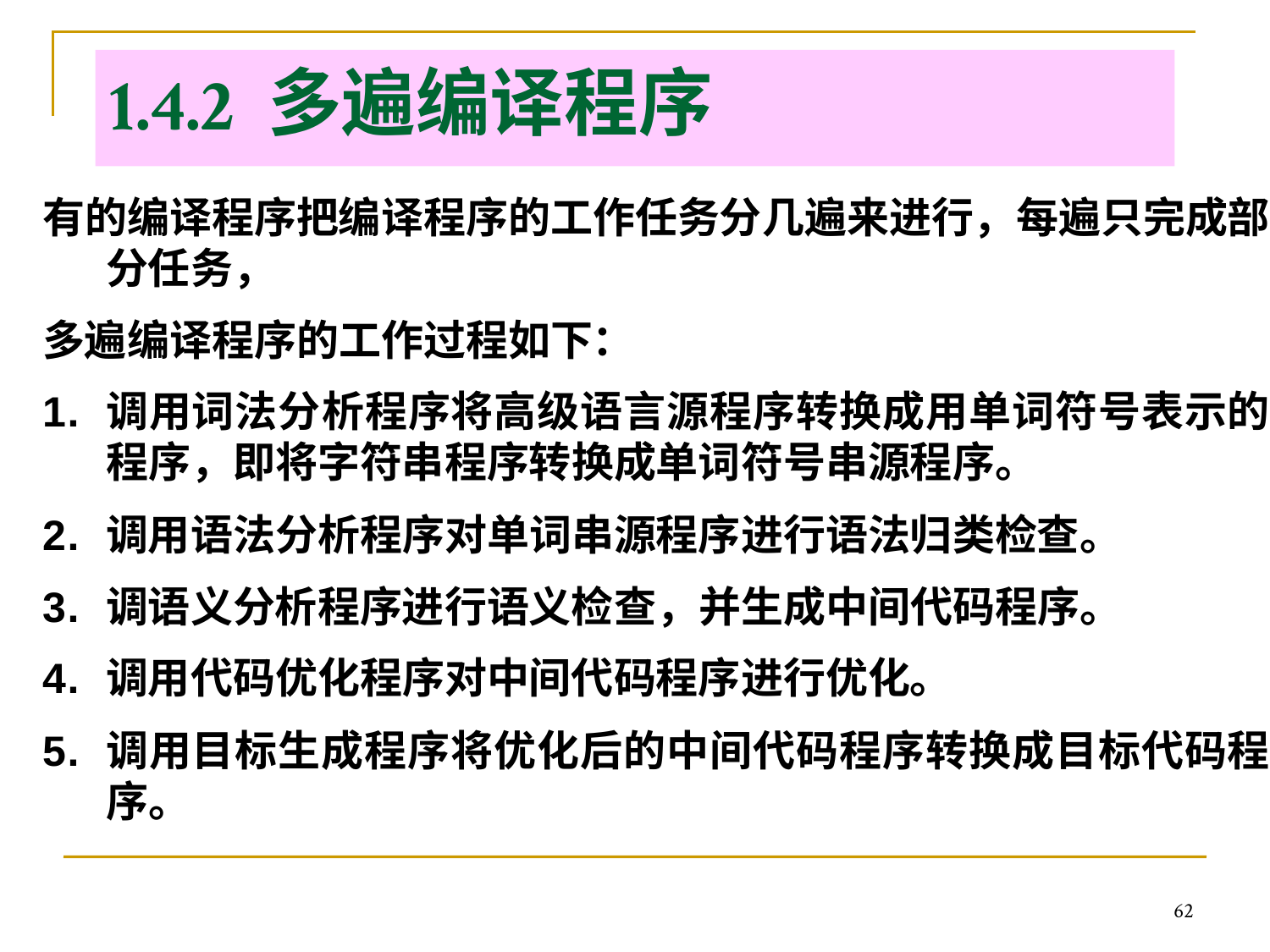

# 1.4.2 多遍编译程序
有的编译程序把编译程序的工作任务分几遍来进行，每遍只完成部分任务，
多遍编译程序的工作过程如下：
调用词法分析程序将高级语言源程序转换成用单词符号表示的程序，即将字符串程序转换成单词符号串源程序。
调用语法分析程序对单词串源程序进行语法归类检查。
调语义分析程序进行语义检查，并生成中间代码程序。
调用代码优化程序对中间代码程序进行优化。
调用目标生成程序将优化后的中间代码程序转换成目标代码程序。
62